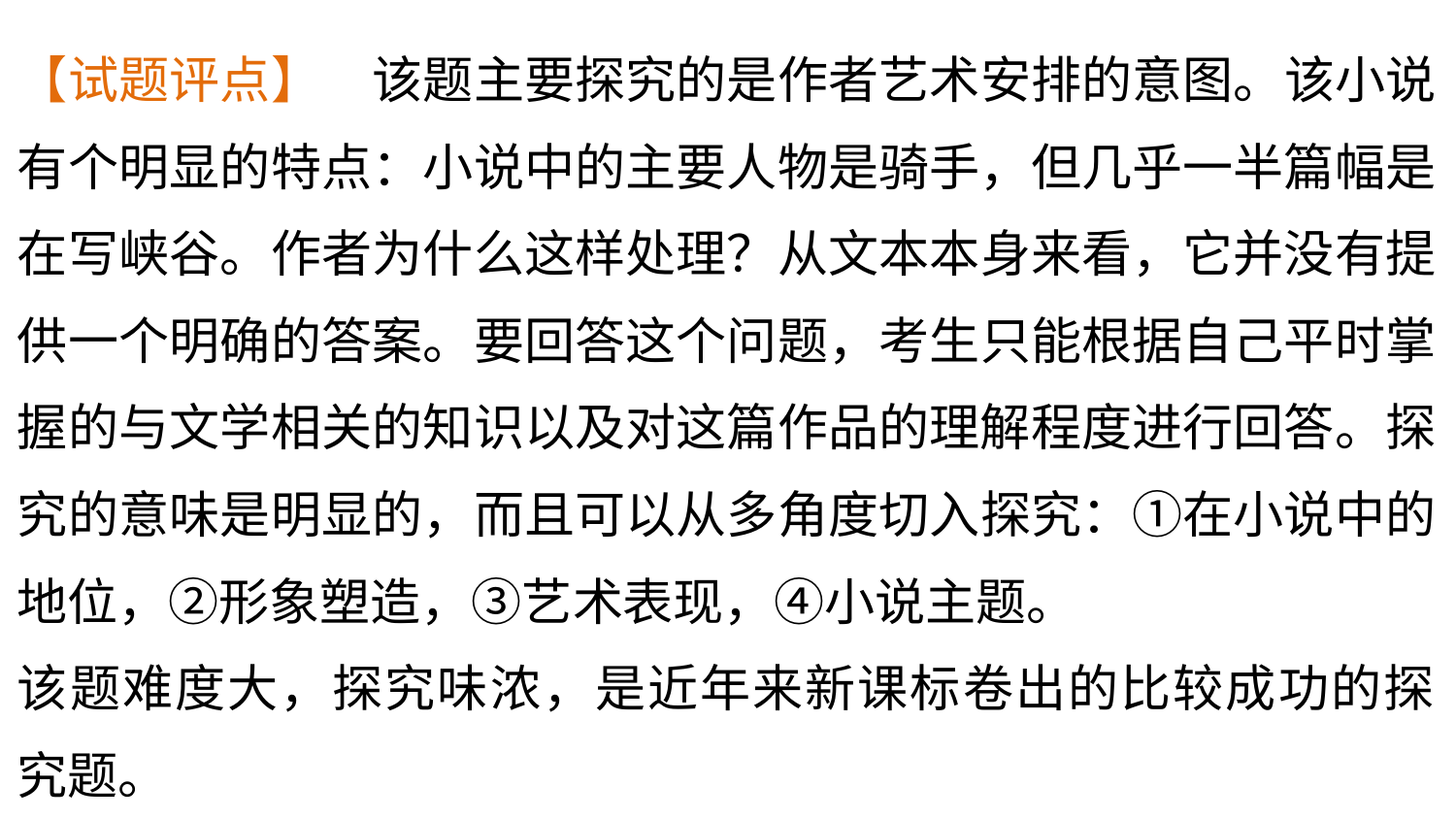

【试题评点】　该题主要探究的是作者艺术安排的意图。该小说有个明显的特点：小说中的主要人物是骑手，但几乎一半篇幅是在写峡谷。作者为什么这样处理？从文本本身来看，它并没有提供一个明确的答案。要回答这个问题，考生只能根据自己平时掌握的与文学相关的知识以及对这篇作品的理解程度进行回答。探究的意味是明显的，而且可以从多角度切入探究：①在小说中的地位，②形象塑造，③艺术表现，④小说主题。
该题难度大，探究味浓，是近年来新课标卷出的比较成功的探
究题。